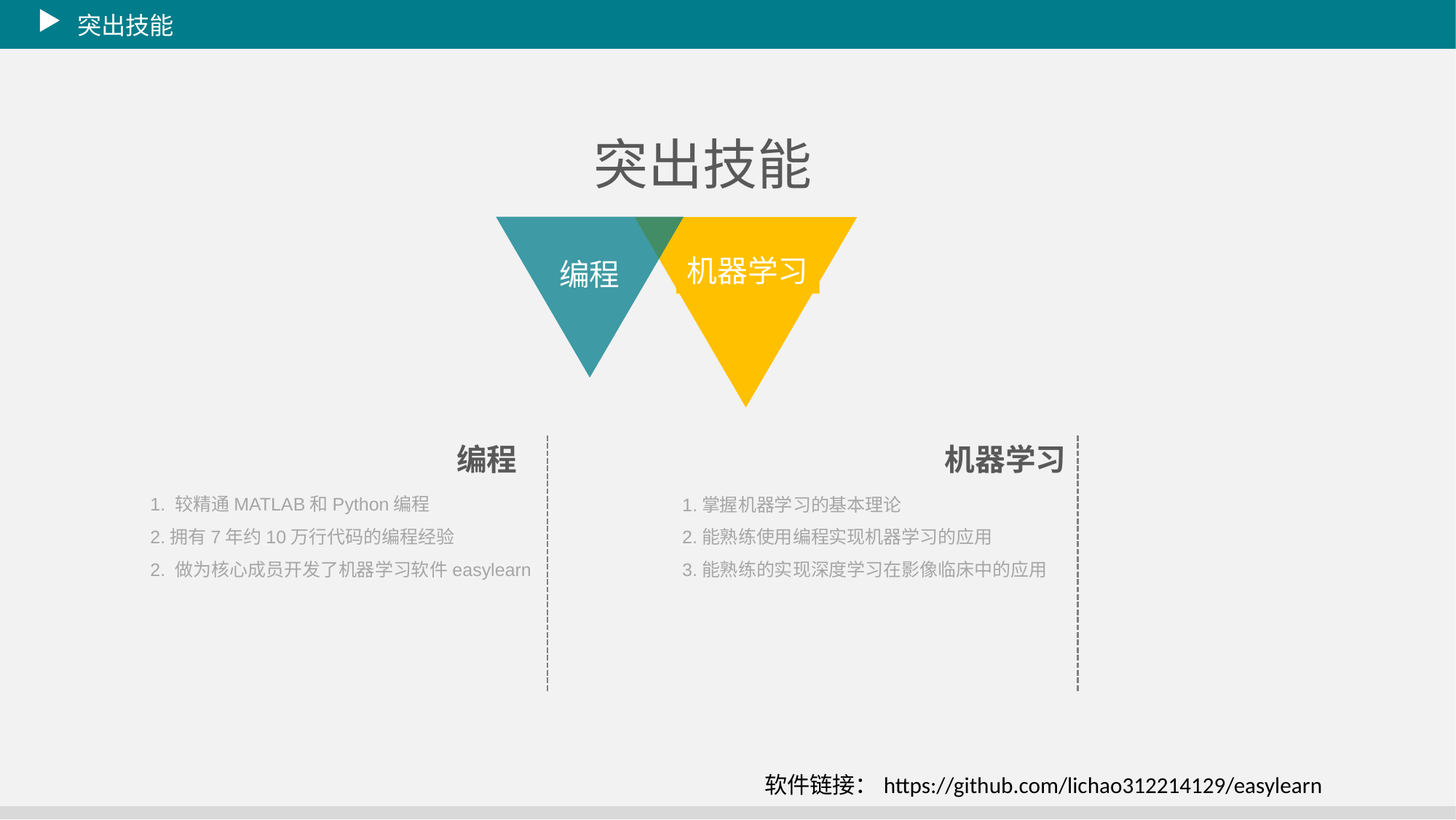

突出技能

突出技能

编程

机器学习
机器学习
编程
1. 较精通MATLAB和Python编程
2.拥有7年约10万行代码的编程经验
2. 做为核心成员开发了机器学习软件easylearn
1.掌握机器学习的基本理论
2.能熟练使用编程实现机器学习的应用
3.能熟练的实现深度学习在影像临床中的应用
软件链接：https://github.com/lichao312214129/easylearn